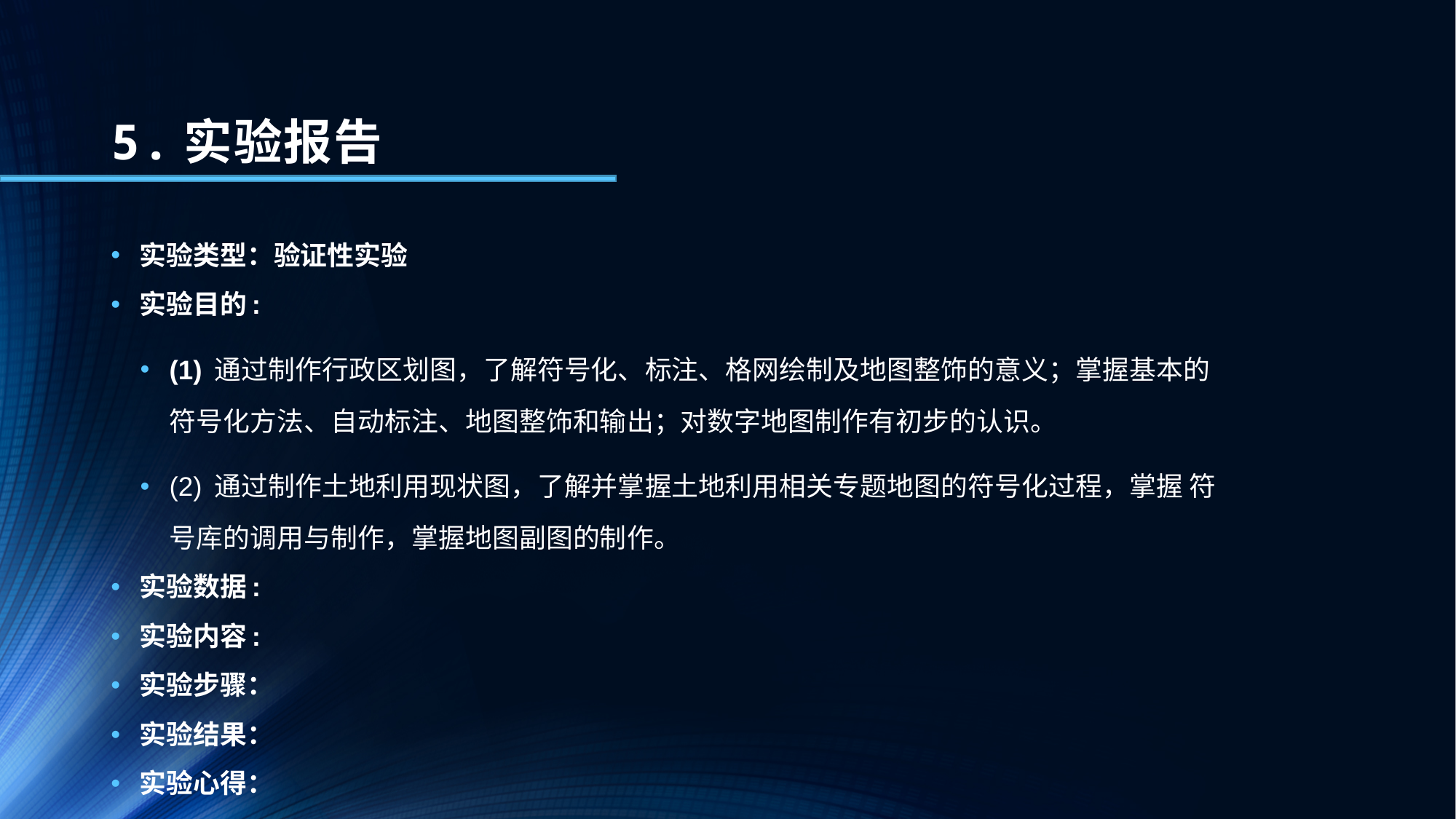

# 5.实验报告

实验类型：验证性实验
实验目的:
(1) 通过制作行政区划图，了解符号化、标注、格网绘制及地图整饰的意义；掌握基本的符号化方法、自动标注、地图整饰和输出；对数字地图制作有初步的认识。
(2) 通过制作土地利用现状图，了解并掌握土地利用相关专题地图的符号化过程，掌握 符号库的调用与制作，掌握地图副图的制作。
实验数据:
实验内容:
实验步骤：
实验结果：
实验心得：